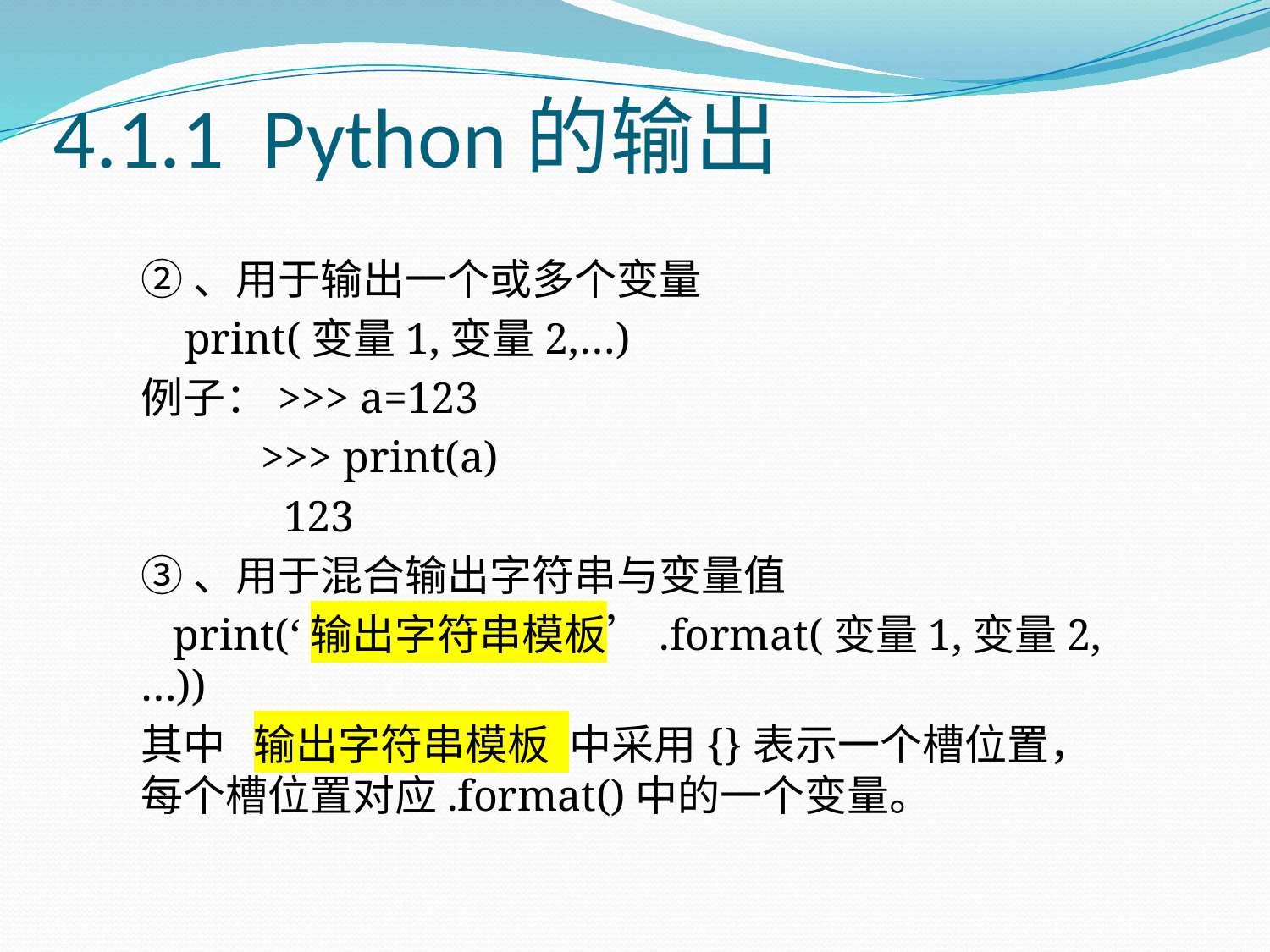

# 4.1.1  Python的输出
②、用于输出一个或多个变量
    print(变量1,变量2,…)
例子：>>> a=123
           >>> print(a)
             123
③、用于混合输出字符串与变量值
   print(‘输出字符串模板’.format(变量1,变量2,…))
其中   输出字符串模板  中采用{}表示一个槽位置，每个槽位置对应.format()中的一个变量。